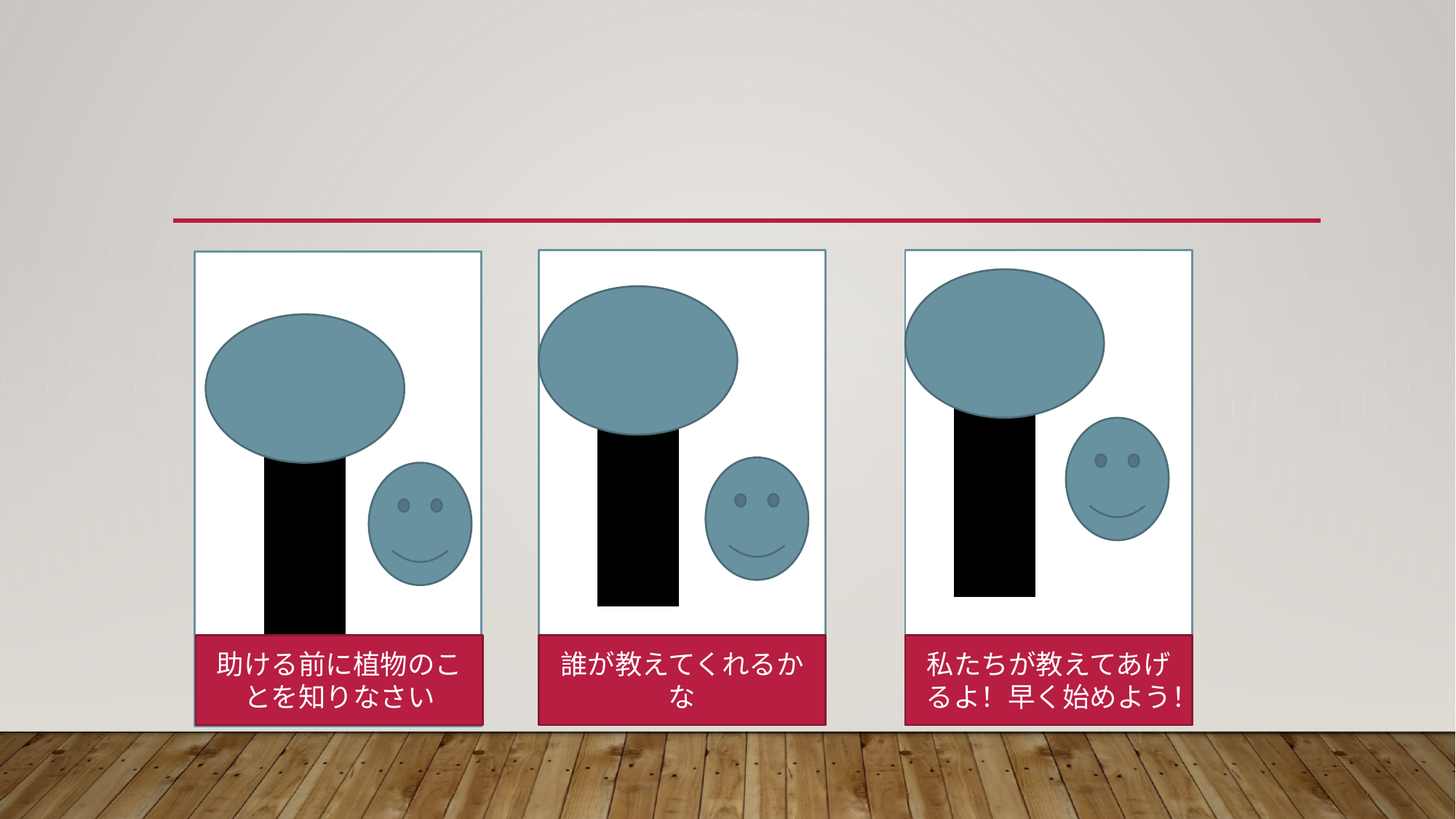

助ける前に植物のことを知りなさい
誰が教えてくれるかな
私たちが教えてあげるよ！早く始めよう！